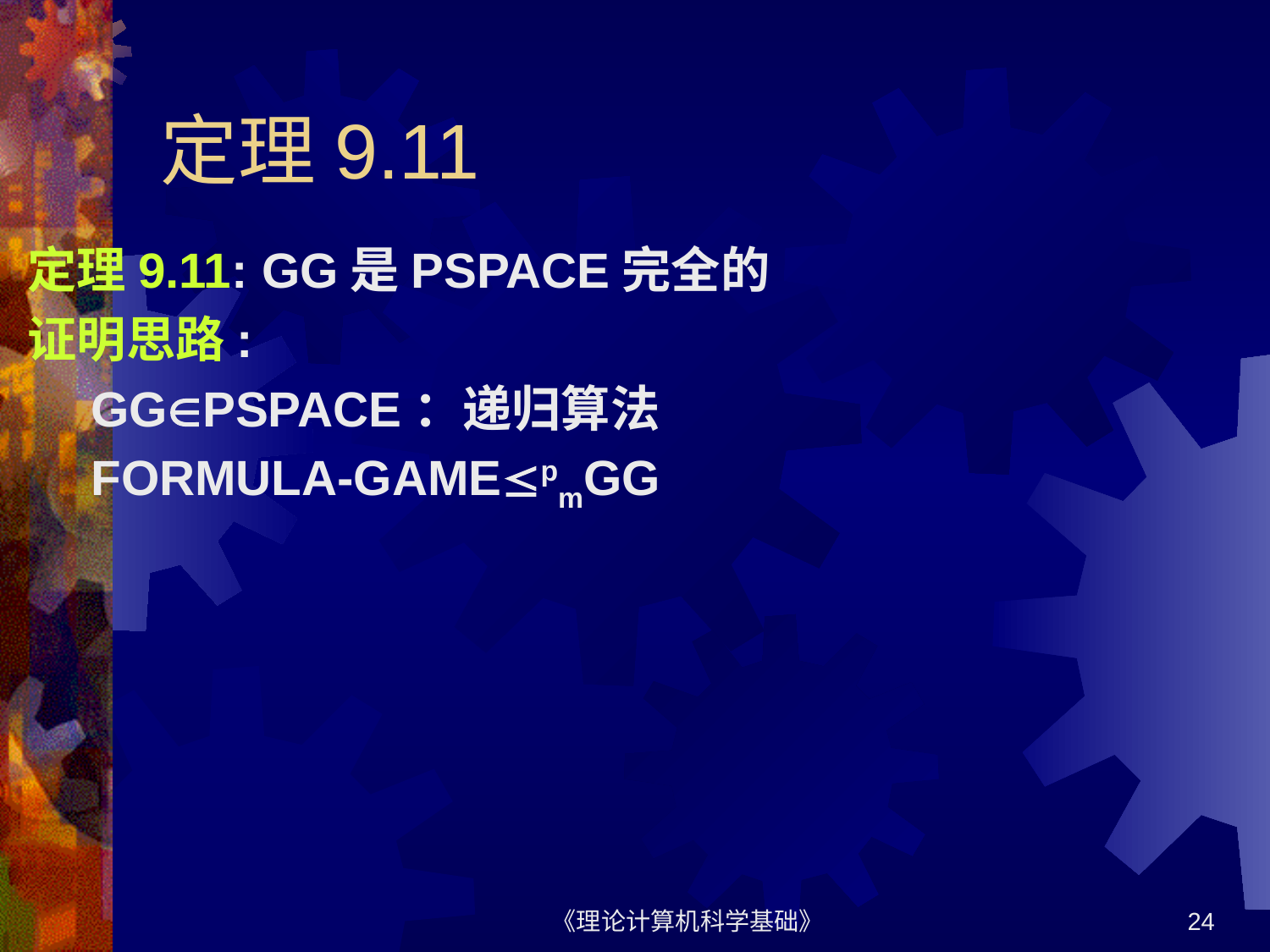

# 定理9.11
定理9.11: GG是PSPACE完全的
证明思路:
GG∈PSPACE：递归算法
FORMULA-GAME≤pmGG
《理论计算机科学基础》
24